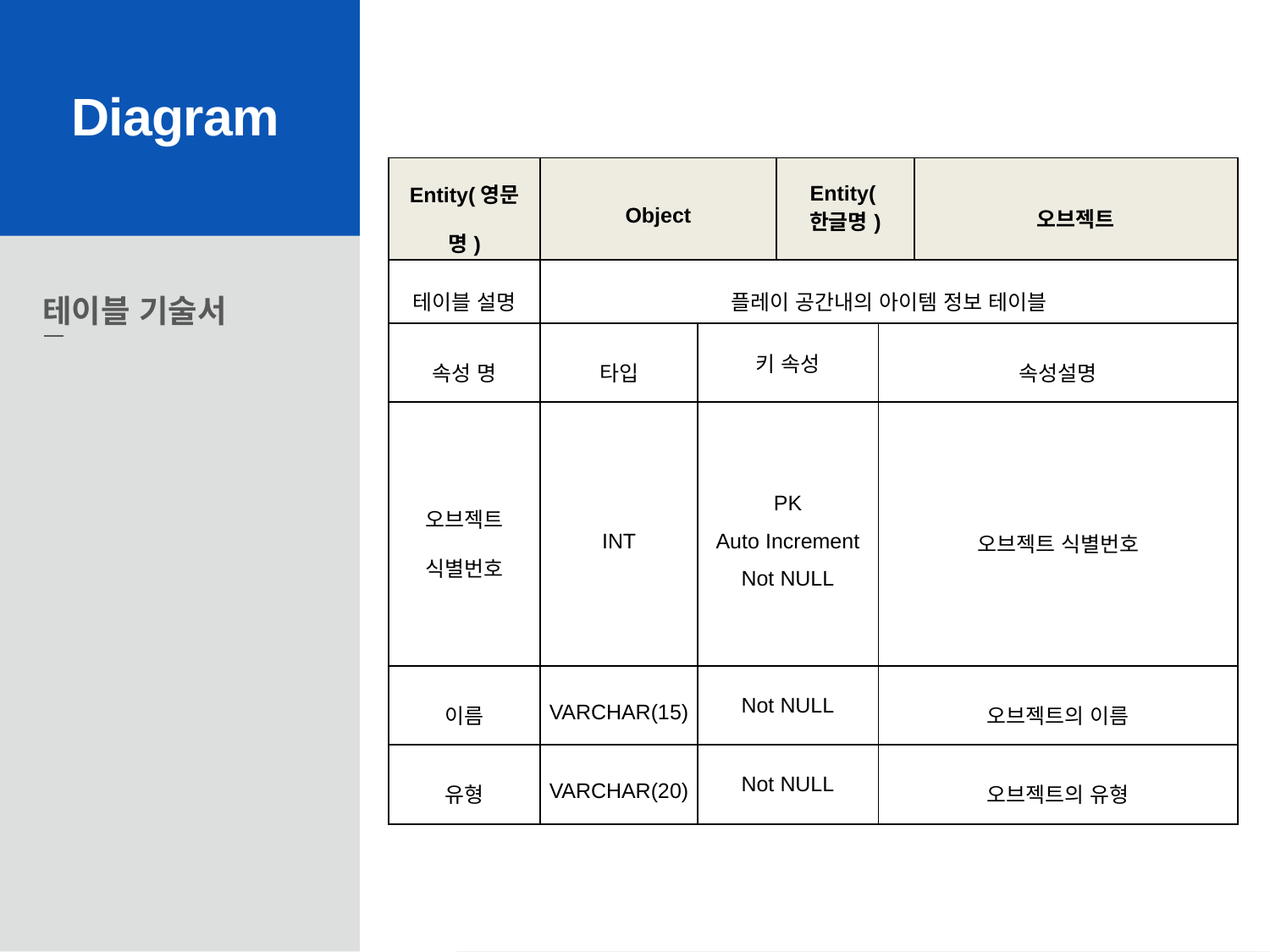

Diagram
| Entity(영문명) | Object |  | Entity(한글명) |  | 오브젝트 |
| --- | --- | --- | --- | --- | --- |
| 테이블 설명 | 플레이 공간내의 아이템 정보 테이블 |  |  |  |  |
| 속성 명 | 타입 | 키 속성 |  | 속성설명 |  |
| 오브젝트 식별번호 | INT | PK Auto Increment Not NULL |  | 오브젝트 식별번호 |  |
| 이름 | VARCHAR(15) | Not NULL |  | 오브젝트의 이름 |  |
| 유형 | VARCHAR(20) | Not NULL |  | 오브젝트의 유형 |  |
테이블 기술서